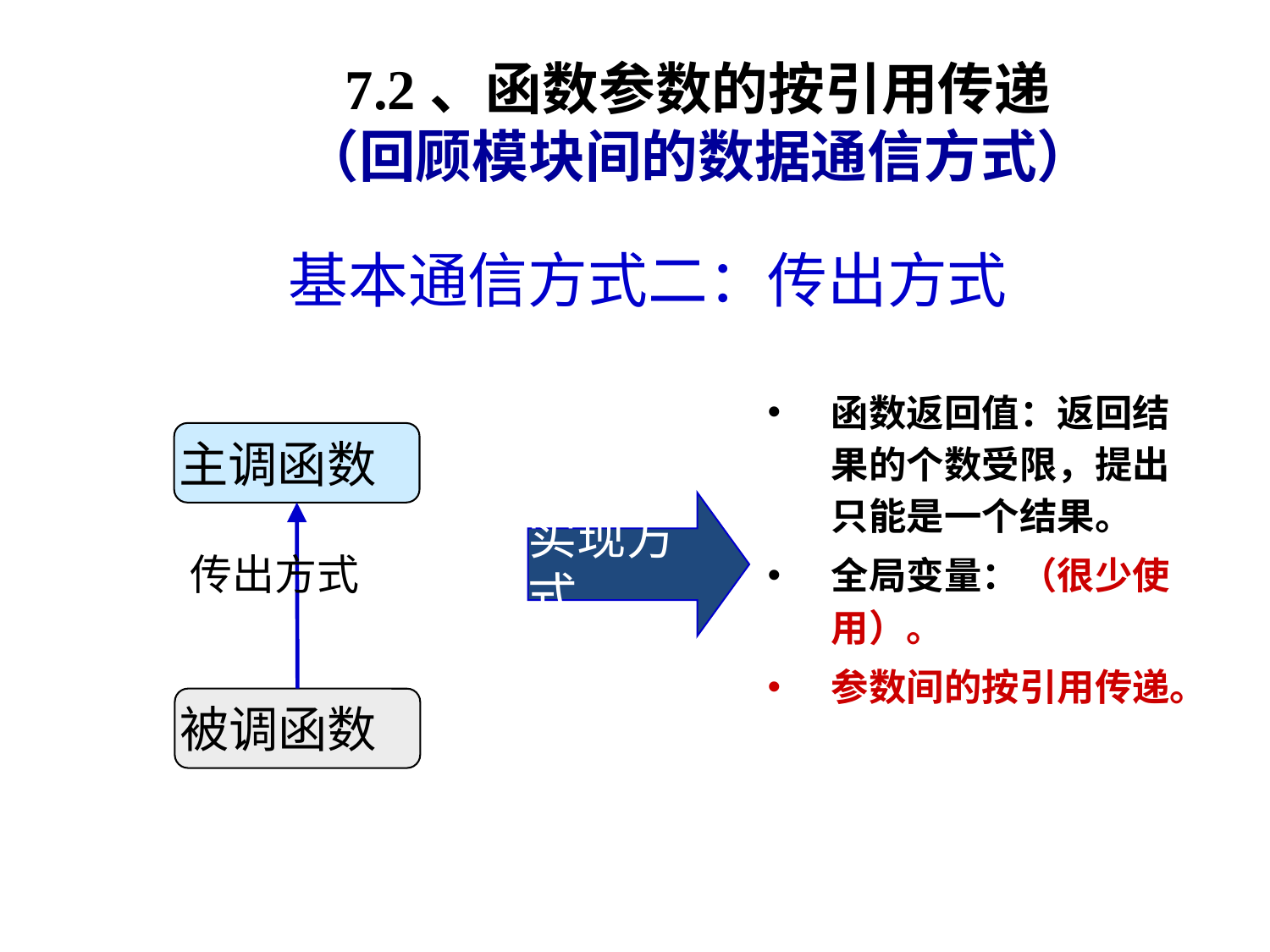

# 7.2、函数参数的按引用传递 （回顾模块间的数据通信方式）
  基本通信方式二：传出方式
函数返回值：返回结果的个数受限，提出只能是一个结果。
全局变量：（很少使用）。
参数间的按引用传递。
主调函数
传出方式
被调函数
实现方式